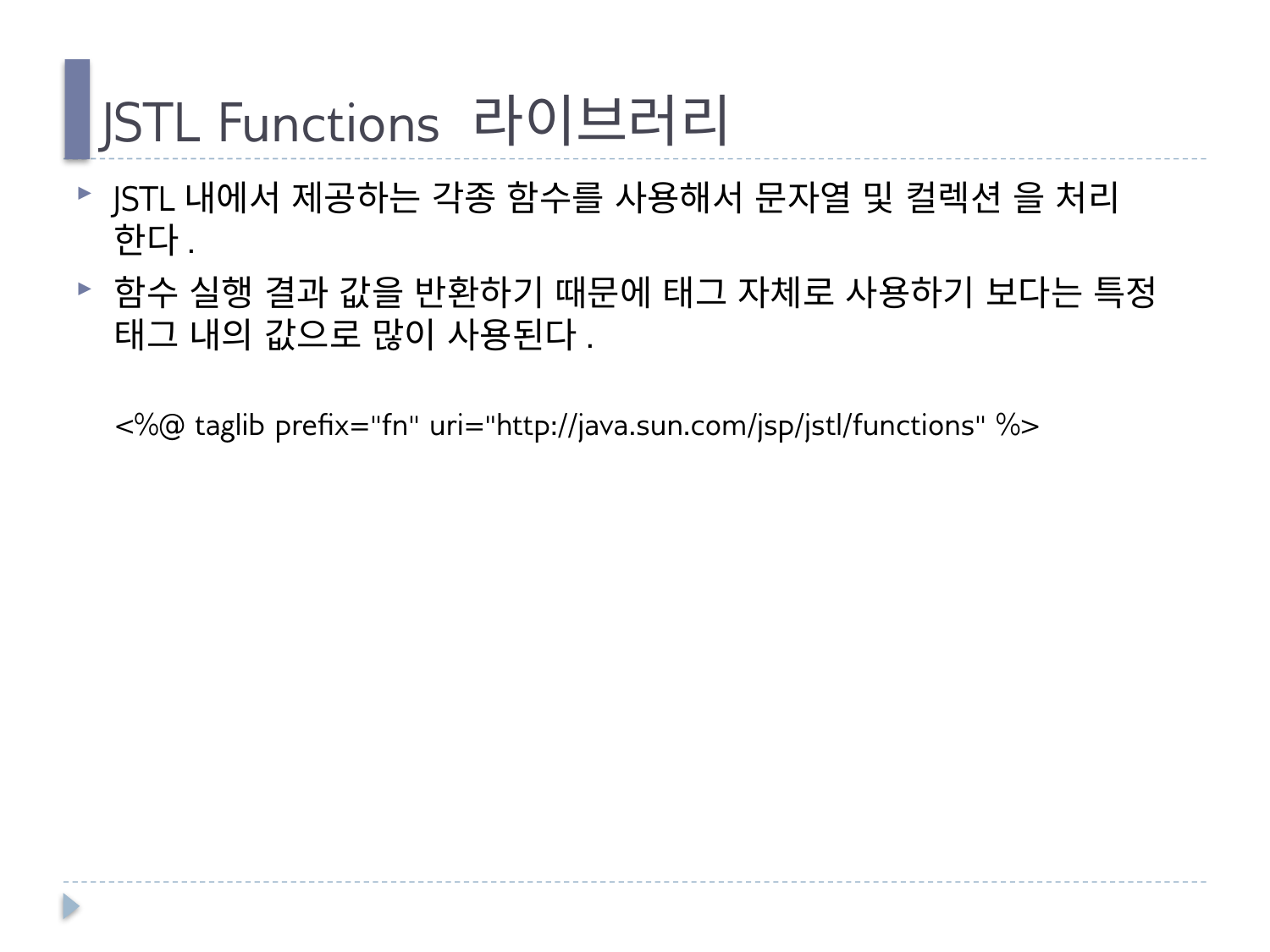

# JSTL Functions 라이브러리
JSTL내에서 제공하는 각종 함수를 사용해서 문자열 및 컬렉션 을 처리 한다.
함수 실행 결과 값을 반환하기 때문에 태그 자체로 사용하기 보다는 특정 태그 내의 값으로 많이 사용된다.
<%@ taglib prefix="fn" uri="http://java.sun.com/jsp/jstl/functions" %>